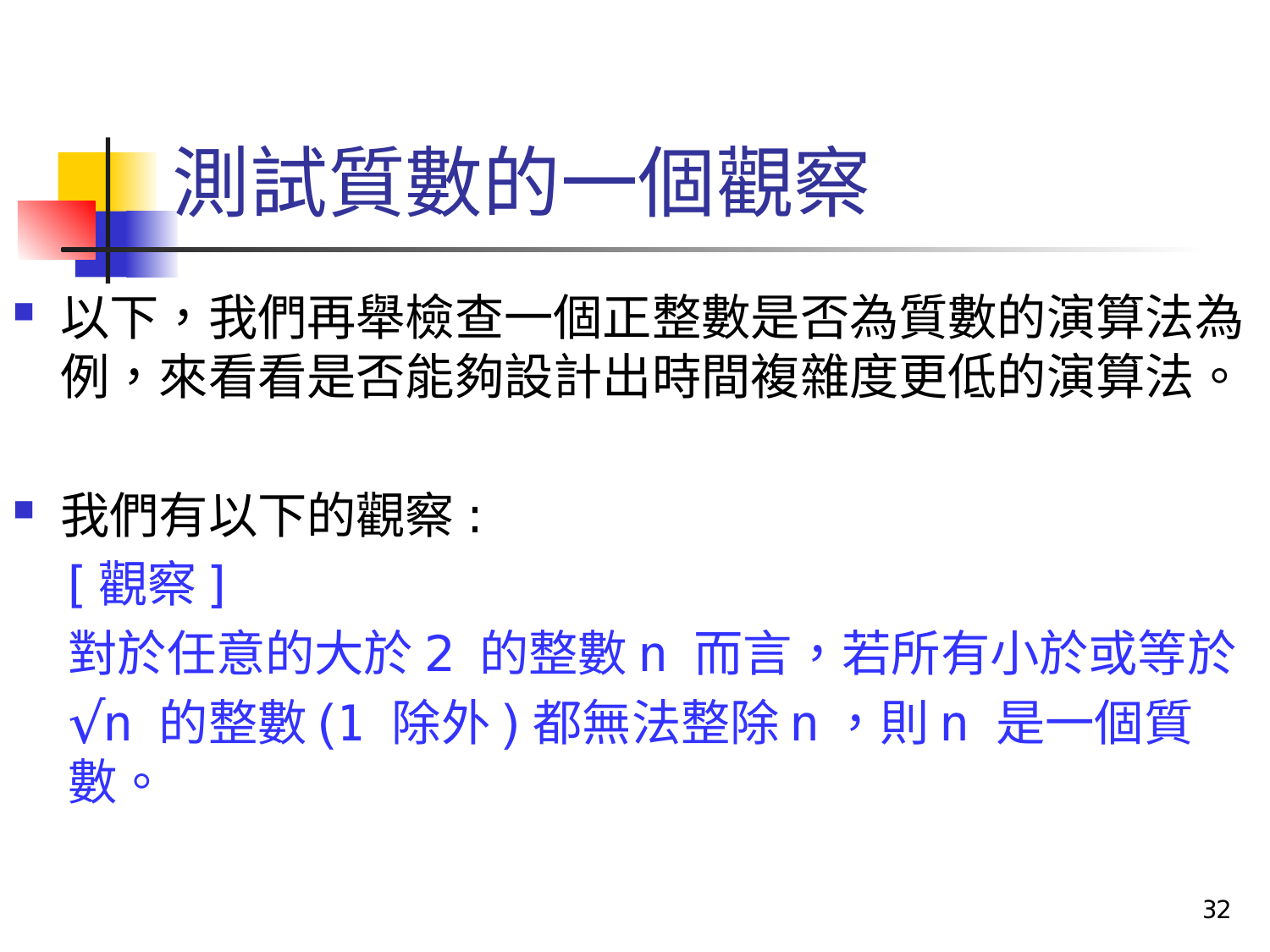

# 測試質數的一個觀察
以下，我們再舉檢查一個正整數是否為質數的演算法為例，來看看是否能夠設計出時間複雜度更低的演算法。

我們有以下的觀察:
[觀察]
對於任意的大於2 的整數n 而言，若所有小於或等於
√n 的整數(1 除外)都無法整除n，則n 是一個質數。

32